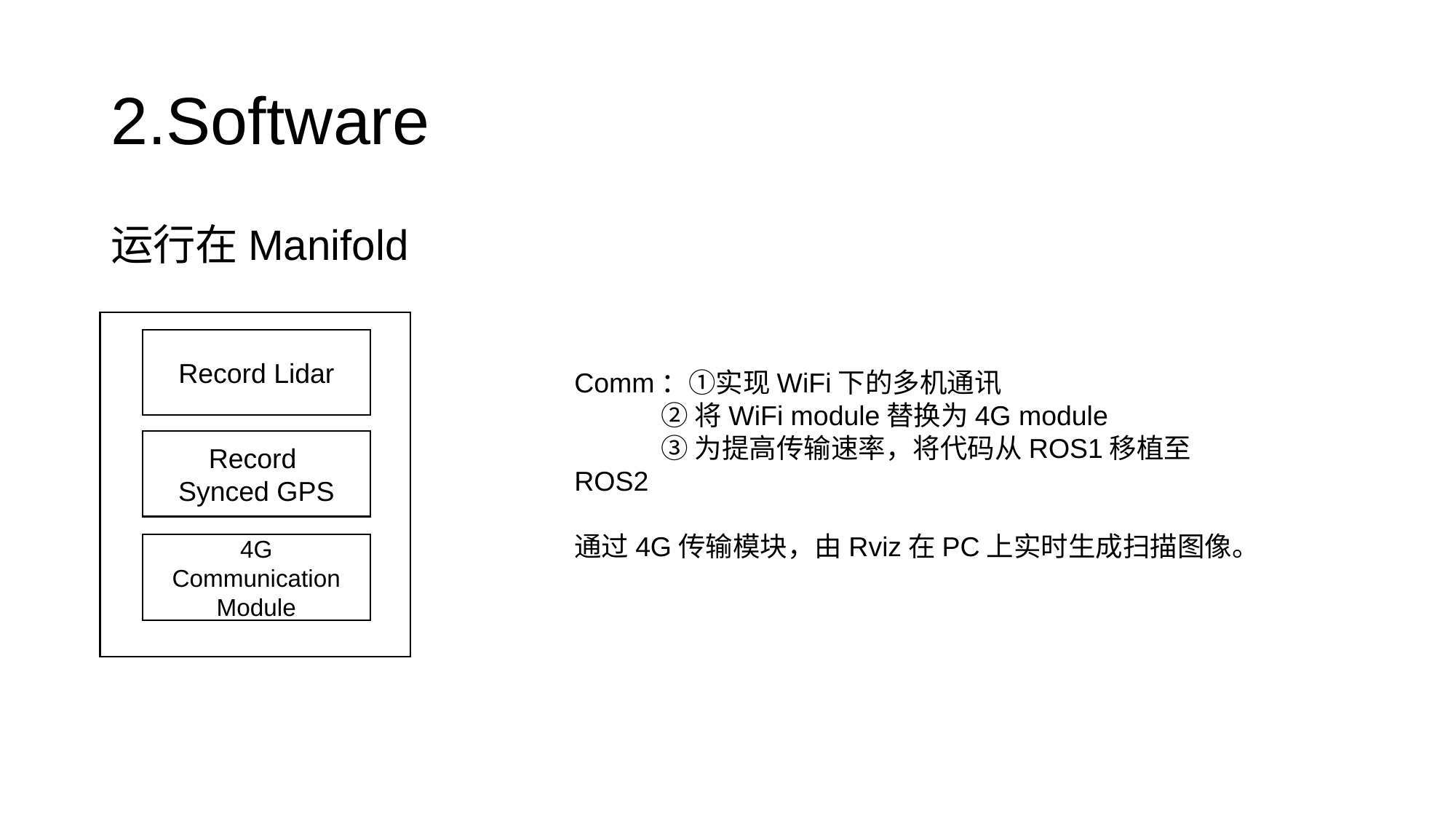

# 2.Software
运行在Manifold

Record Lidar
Comm：①实现WiFi下的多机通讯
              ②将WiFi module替换为4G module
              ③为提高传输速率，将代码从ROS1移植至ROS2

通过4G传输模块，由Rviz在PC上实时生成扫描图像。
Record
Synced GPS
4G
Communication Module